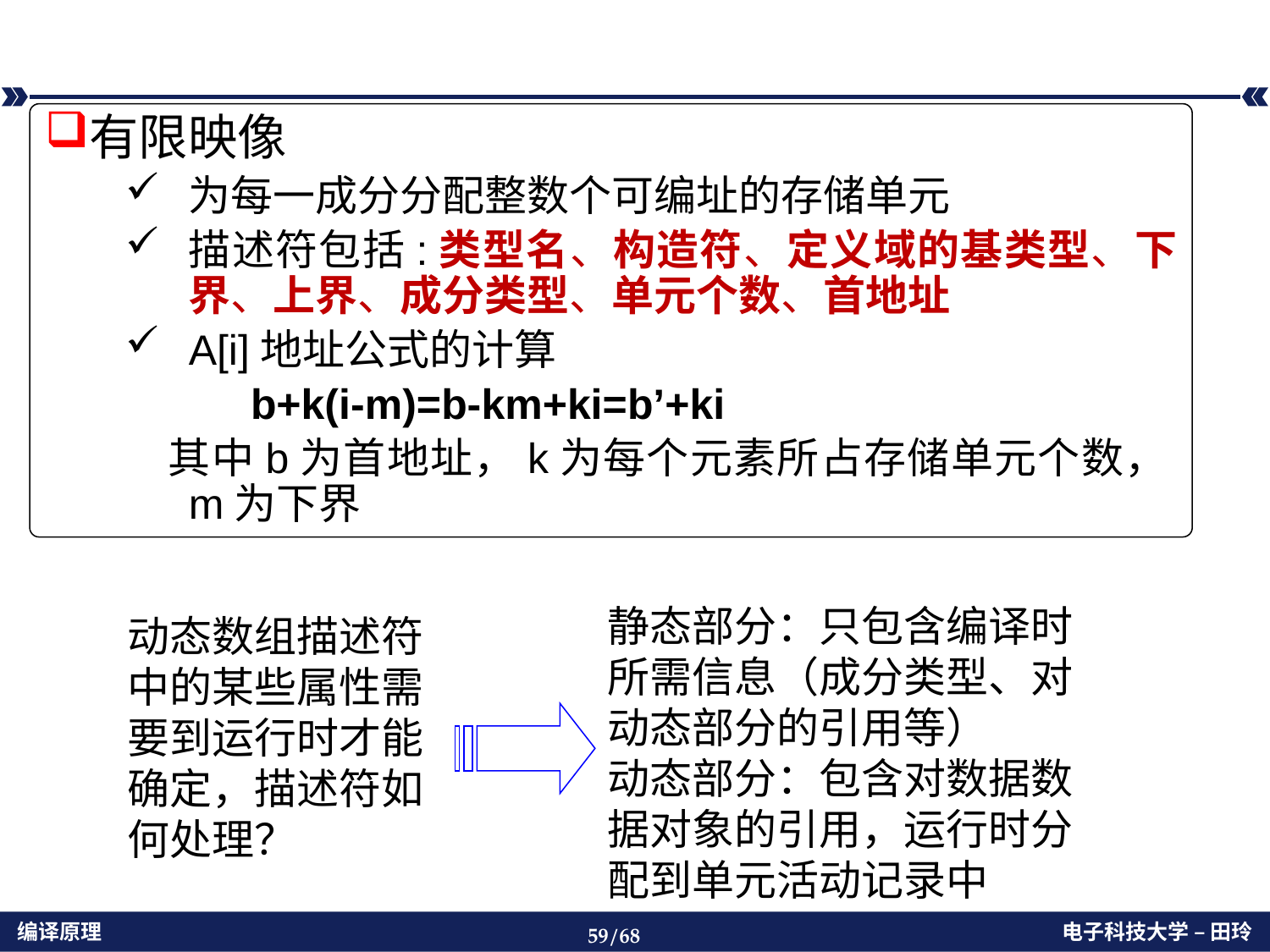

#
有限映像
为每一成分分配整数个可编址的存储单元
描述符包括:类型名、构造符、定义域的基类型、下界、上界、成分类型、单元个数、首地址
A[i]地址公式的计算
   b+k(i-m)=b-km+ki=b’+ki
   其中b为首地址，k为每个元素所占存储单元个数，m为下界
静态部分：只包含编译时所需信息（成分类型、对动态部分的引用等）
动态部分：包含对数据数据对象的引用，运行时分配到单元活动记录中
动态数组描述符中的某些属性需要到运行时才能确定，描述符如何处理？